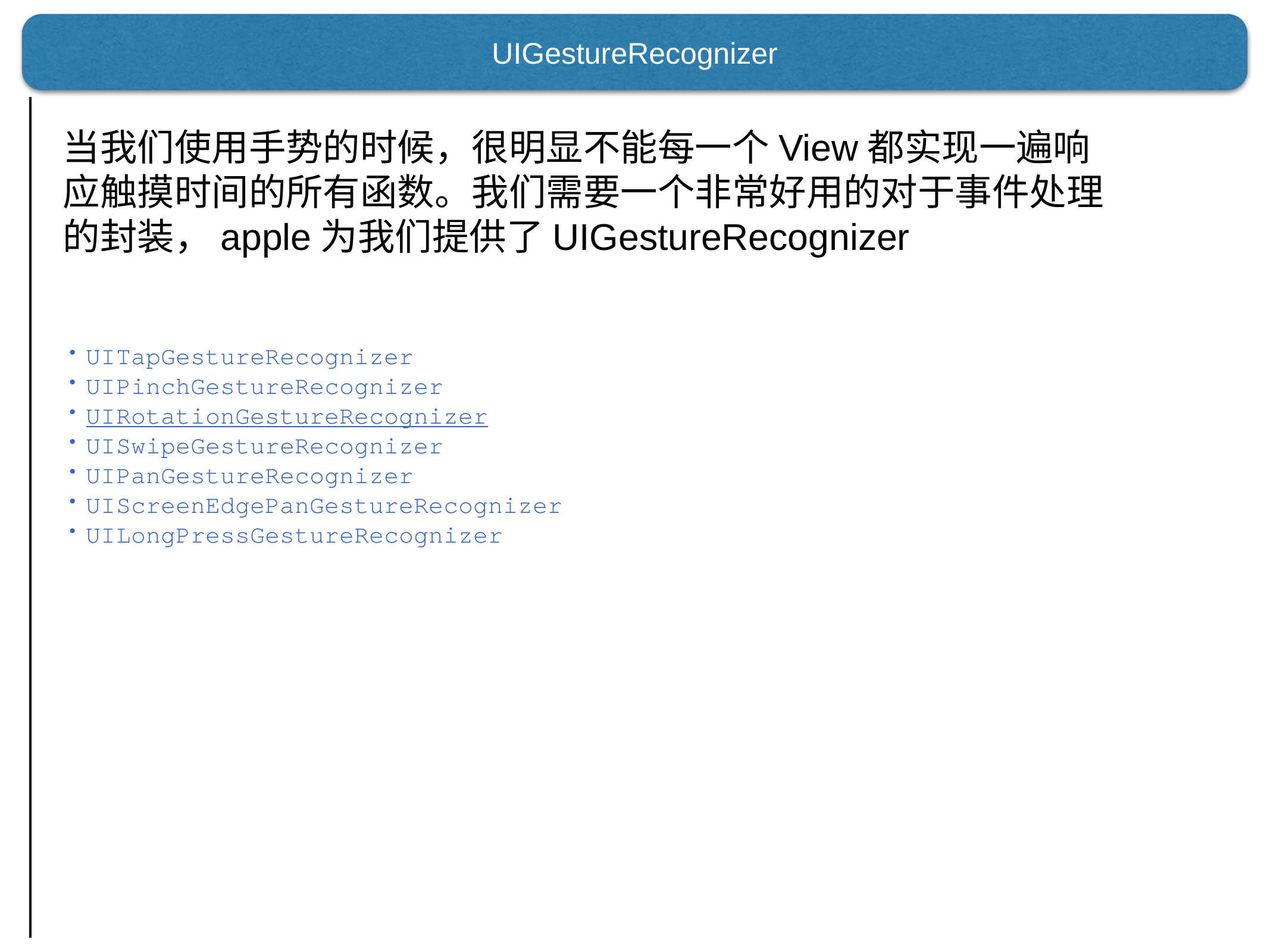

UIGestureRecognizer

当我们使用手势的时候，很明显不能每一个View都实现一遍响应触摸时间的所有函数。我们需要一个非常好用的对于事件处理的封装，apple为我们提供了UIGestureRecognizer
UITapGestureRecognizer
UIPinchGestureRecognizer
UIRotationGestureRecognizer
UISwipeGestureRecognizer
UIPanGestureRecognizer
UIScreenEdgePanGestureRecognizer
UILongPressGestureRecognizer